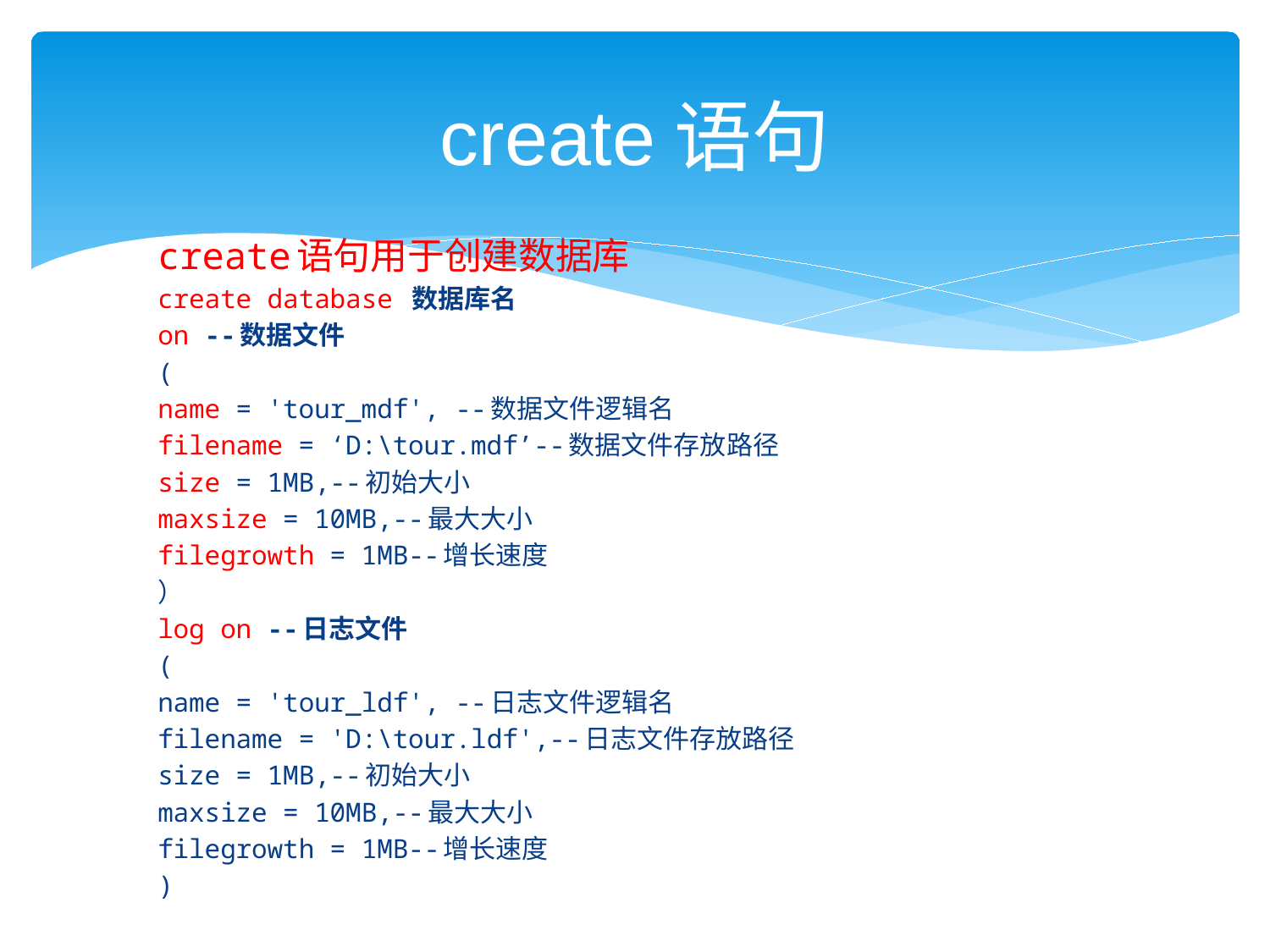

# create语句
create语句用于创建数据库
create database 数据库名
on --数据文件
(
name = 'tour_mdf', --数据文件逻辑名
filename = ‘D:\tour.mdf’--数据文件存放路径
size = 1MB,--初始大小
maxsize = 10MB,--最大大小
filegrowth = 1MB--增长速度
）
log on --日志文件
(
name = 'tour_ldf', --日志文件逻辑名
filename = 'D:\tour.ldf',--日志文件存放路径
size = 1MB,--初始大小
maxsize = 10MB,--最大大小
filegrowth = 1MB--增长速度
)